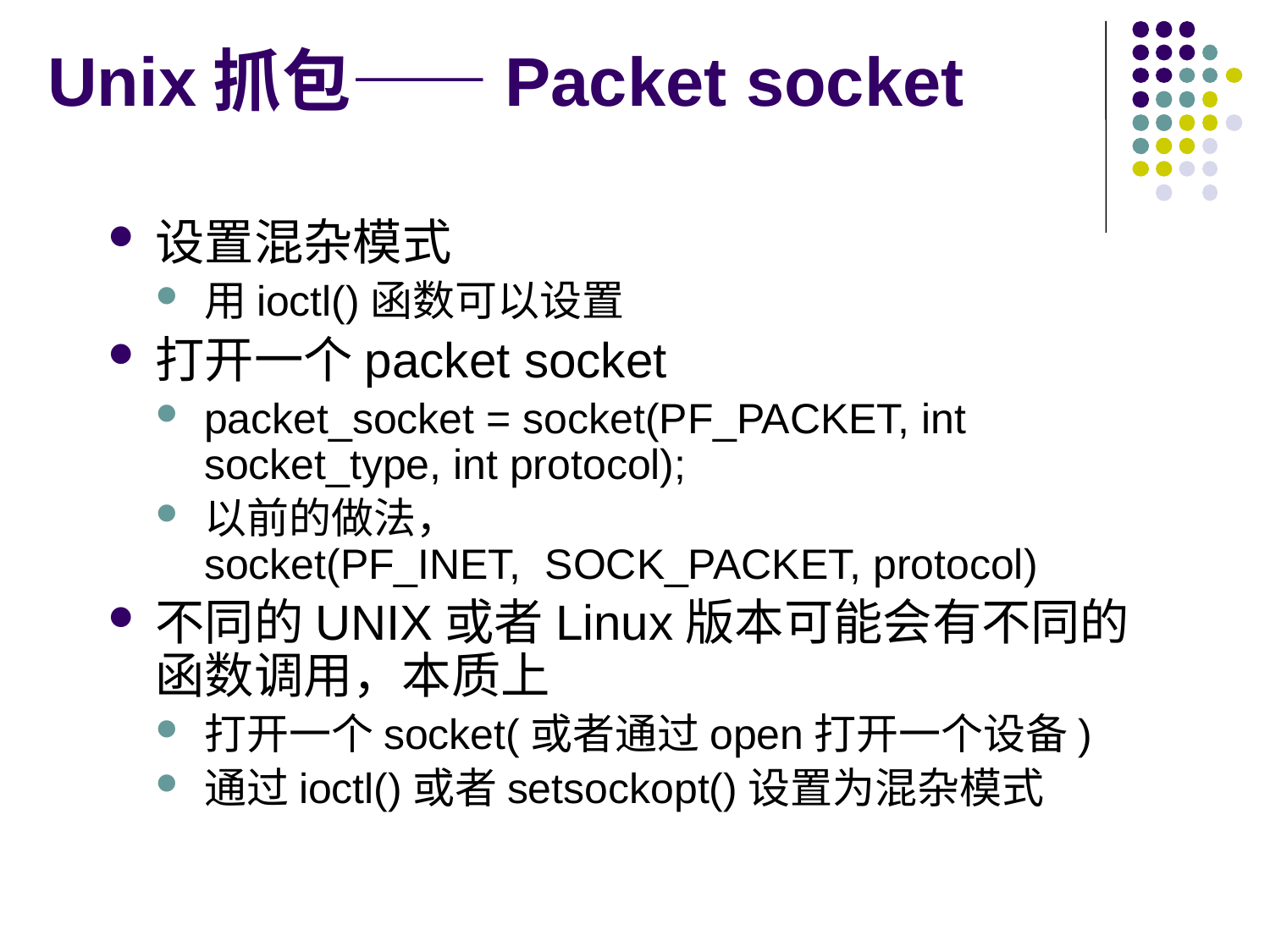

# Unix抓包——Packet socket
设置混杂模式
用ioctl()函数可以设置
打开一个packet socket
packet_socket = socket(PF_PACKET, int socket_type, int protocol);
以前的做法，
socket(PF_INET,  SOCK_PACKET, protocol)
不同的UNIX或者Linux版本可能会有不同的函数调用，本质上
打开一个socket(或者通过open打开一个设备)
通过ioctl()或者setsockopt()设置为混杂模式